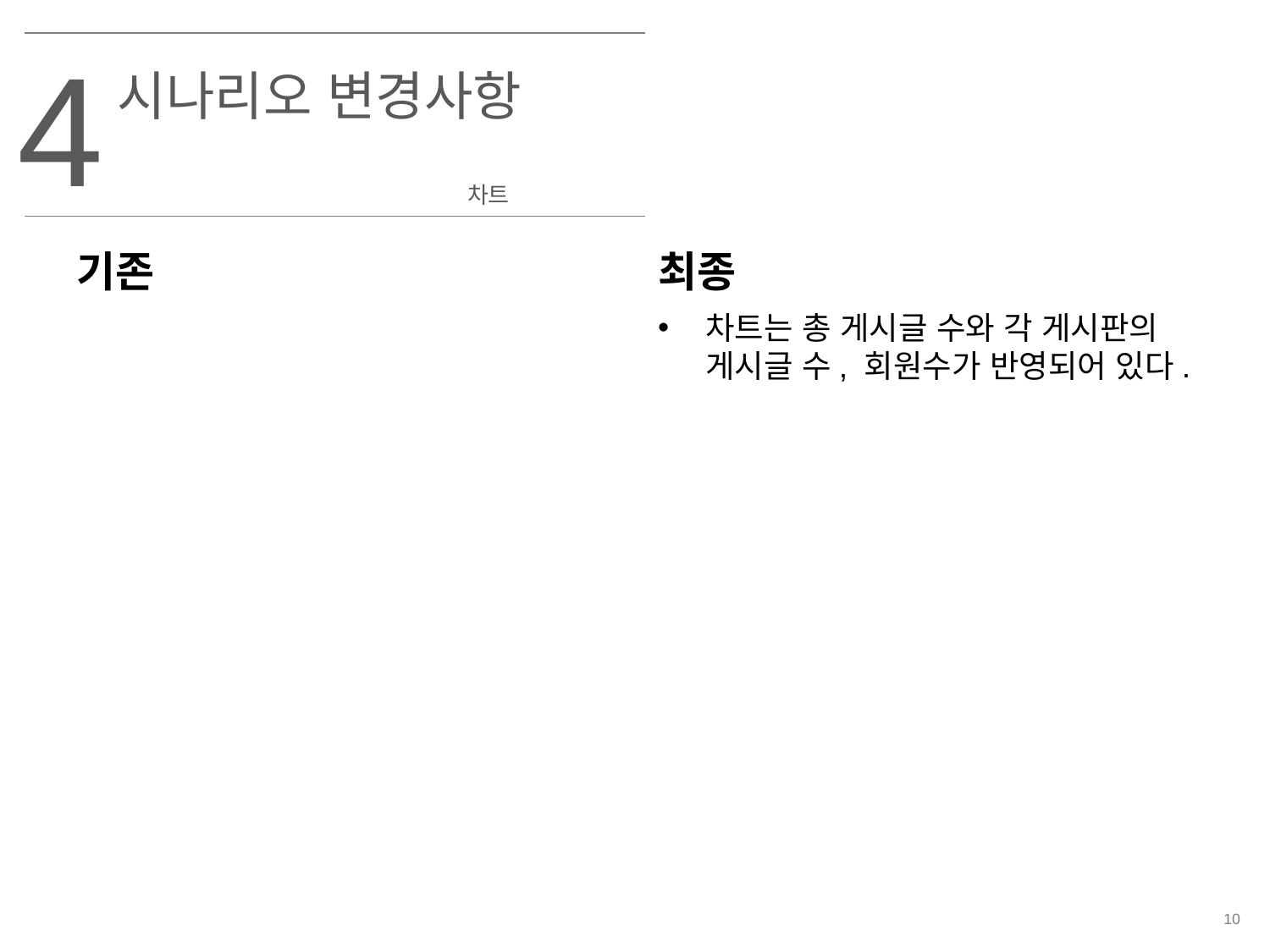

4
시나리오 변경사항
차트
기존
최종

차트는 총 게시글 수와 각 게시판의 게시글 수, 회원수가 반영되어 있다.